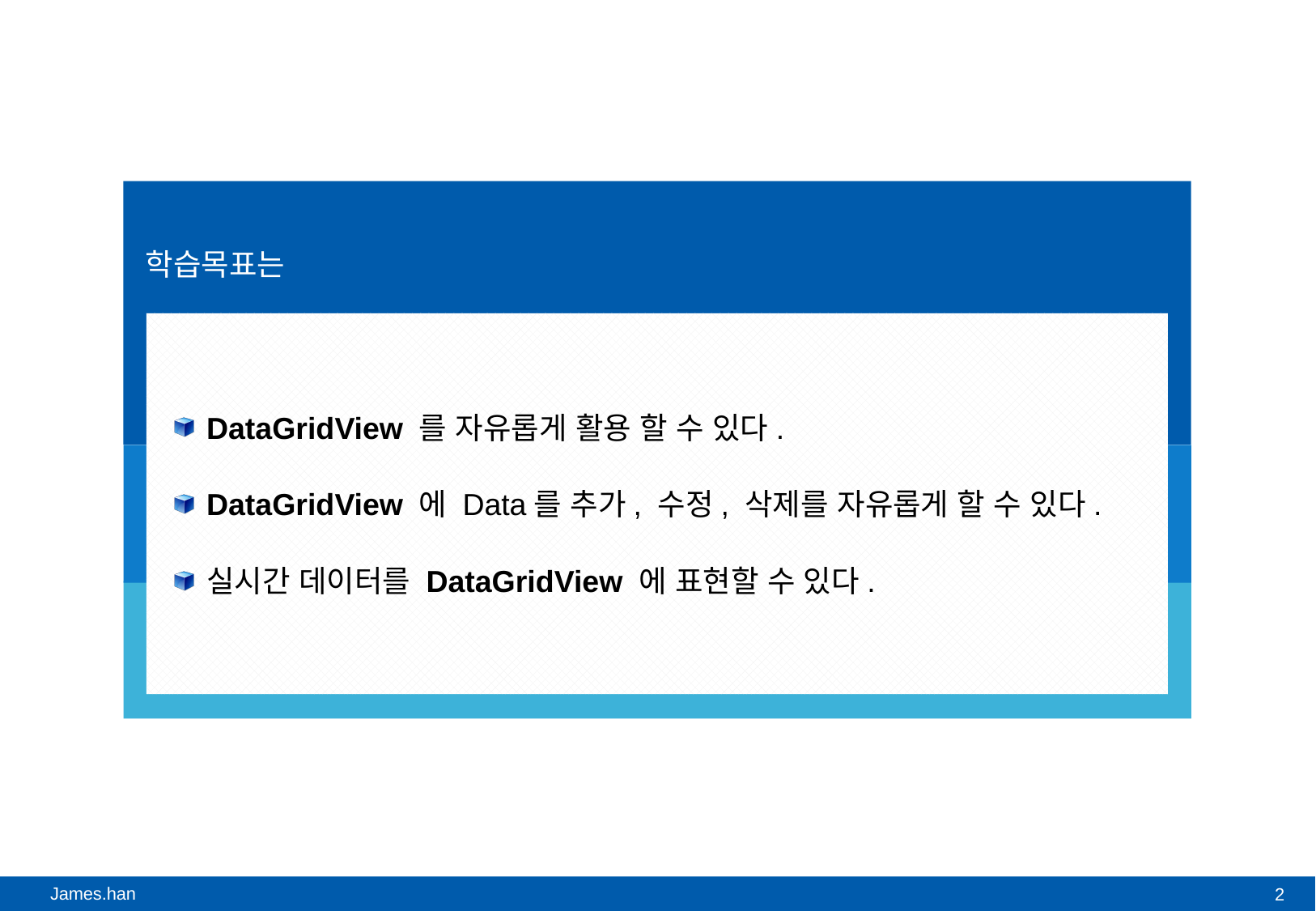

DataGridView 를 자유롭게 활용 할 수 있다.
DataGridView 에 Data를 추가, 수정, 삭제를 자유롭게 할 수 있다.
실시간 데이터를 DataGridView 에 표현할 수 있다.
2